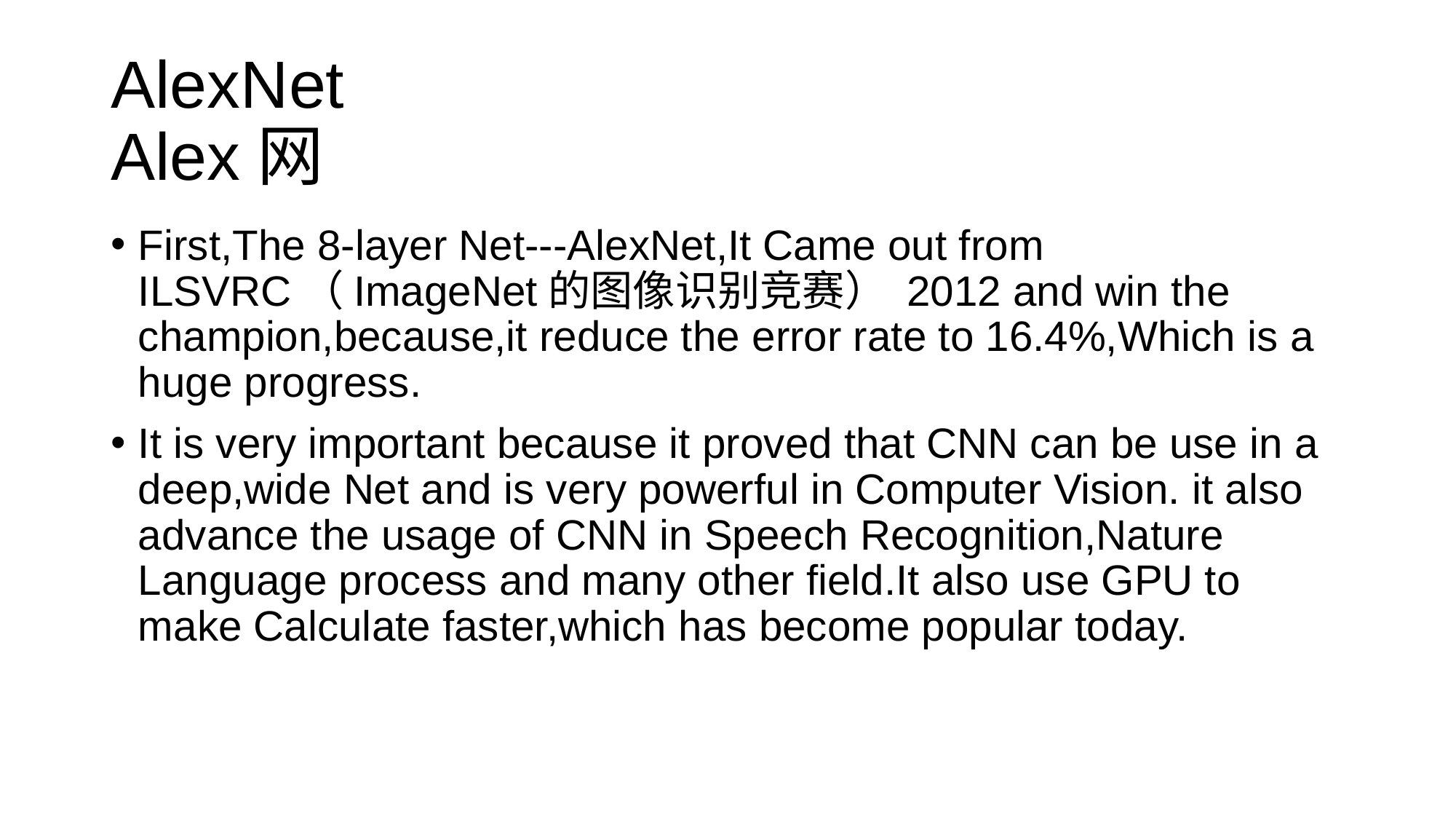

# AlexNet Alex网
First,The 8-layer Net---AlexNet,It Came out from ILSVRC（ImageNet的图像识别竞赛） 2012 and win the champion,because,it reduce the error rate to 16.4%,Which is a huge progress.
It is very important because it proved that CNN can be use in a deep,wide Net and is very powerful in Computer Vision. it also advance the usage of CNN in Speech Recognition,Nature Language process and many other field.It also use GPU to make Calculate faster,which has become popular today.